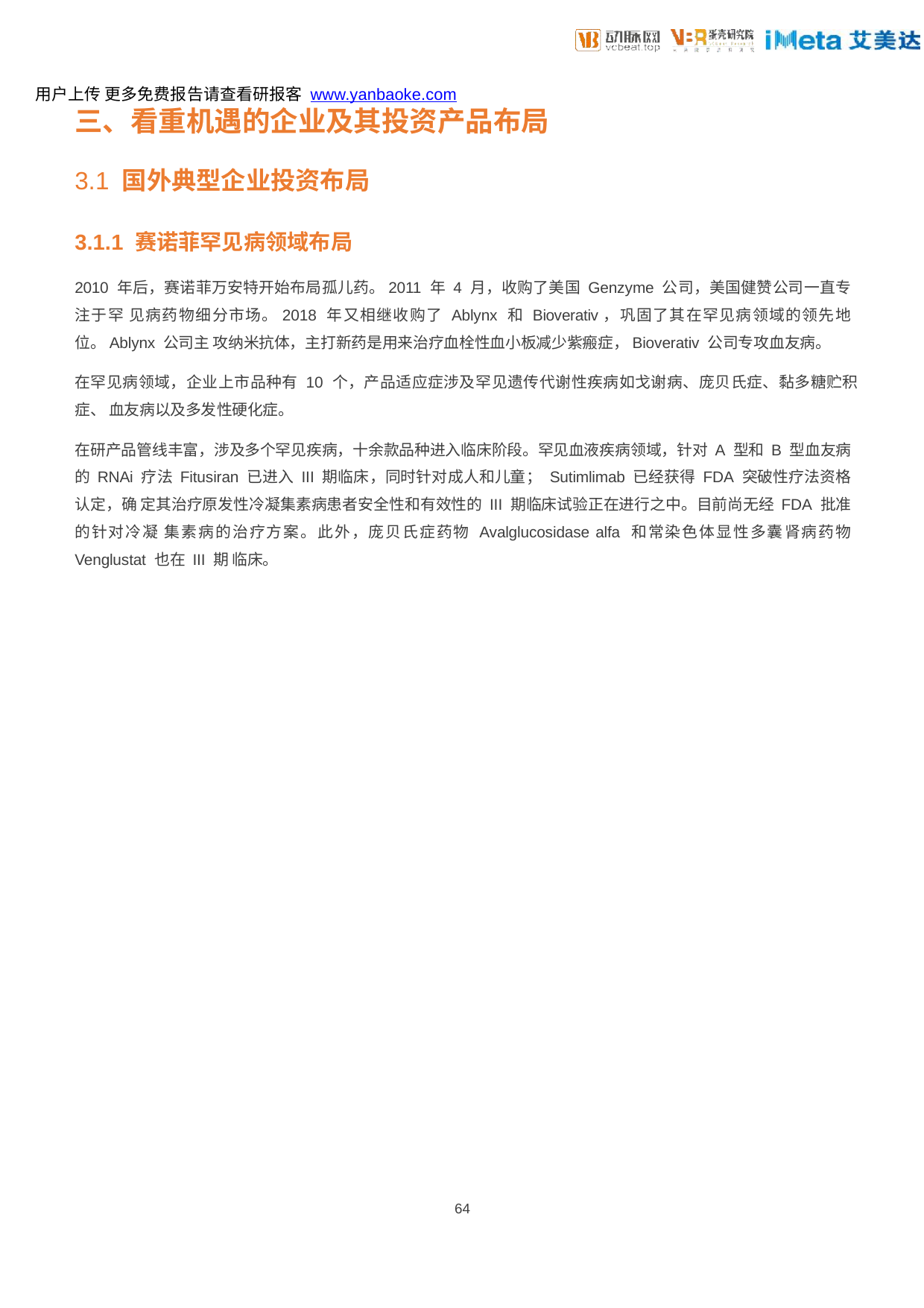

用户上传 更多免费报告请查看研报客 www.yanbaoke.com
三、看重机遇的企业及其投资产品布局
3.1 国外典型企业投资布局
3.1.1 赛诺菲罕见病领域布局
2010 年后，赛诺菲万安特开始布局孤儿药。2011 年 4 月，收购了美国 Genzyme 公司，美国健赞公司一直专注于罕 见病药物细分市场。2018 年又相继收购了 Ablynx 和 Bioverativ，巩固了其在罕见病领域的领先地位。Ablynx 公司主 攻纳米抗体，主打新药是用来治疗血栓性血小板减少紫瘢症，Bioverativ 公司专攻血友病。
在罕见病领域，企业上市品种有 10 个，产品适应症涉及罕见遗传代谢性疾病如戈谢病、庞贝氏症、黏多糖贮积症、 血友病以及多发性硬化症。
在研产品管线丰富，涉及多个罕见疾病，十余款品种进入临床阶段。罕见血液疾病领域，针对 A 型和 B 型血友病的 RNAi 疗法 Fitusiran 已进入 III 期临床，同时针对成人和儿童； Sutimlimab 已经获得 FDA 突破性疗法资格认定，确 定其治疗原发性冷凝集素病患者安全性和有效性的 III 期临床试验正在进行之中。目前尚无经 FDA 批准的针对冷凝 集素病的治疗方案。此外，庞贝氏症药物 Avalglucosidase alfa 和常染色体显性多囊肾病药物 Venglustat 也在 III 期 临床。
64